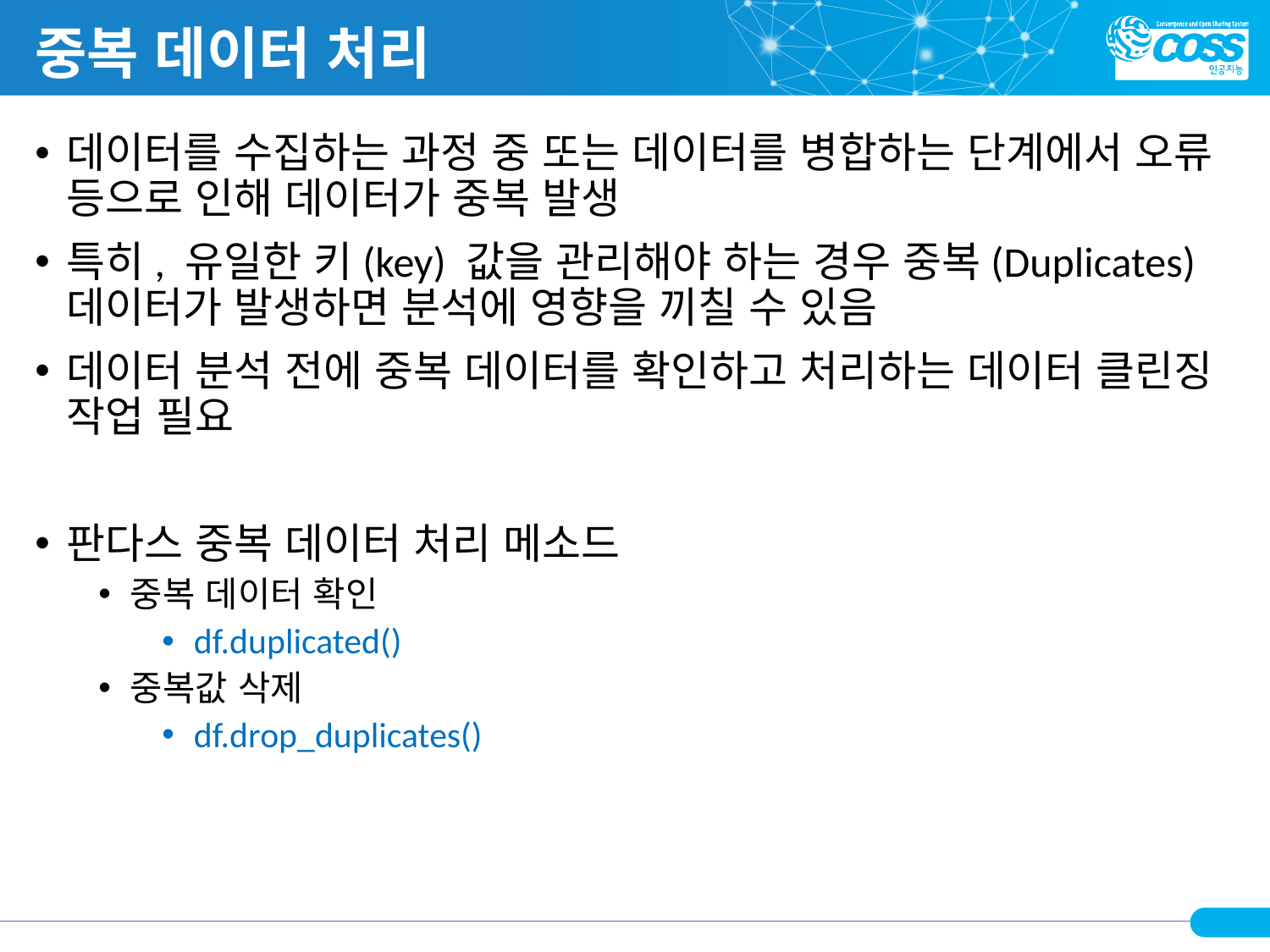

# 중복 데이터 처리
데이터를 수집하는 과정 중 또는 데이터를 병합하는 단계에서 오류 등으로 인해 데이터가 중복 발생
특히, 유일한 키(key) 값을 관리해야 하는 경우 중복(Duplicates)데이터가 발생하면 분석에 영향을 끼칠 수 있음
데이터 분석 전에 중복 데이터를 확인하고 처리하는 데이터 클린징 작업 필요

판다스 중복 데이터 처리 메소드
중복 데이터 확인
df.duplicated()
중복값 삭제
df.drop_duplicates()